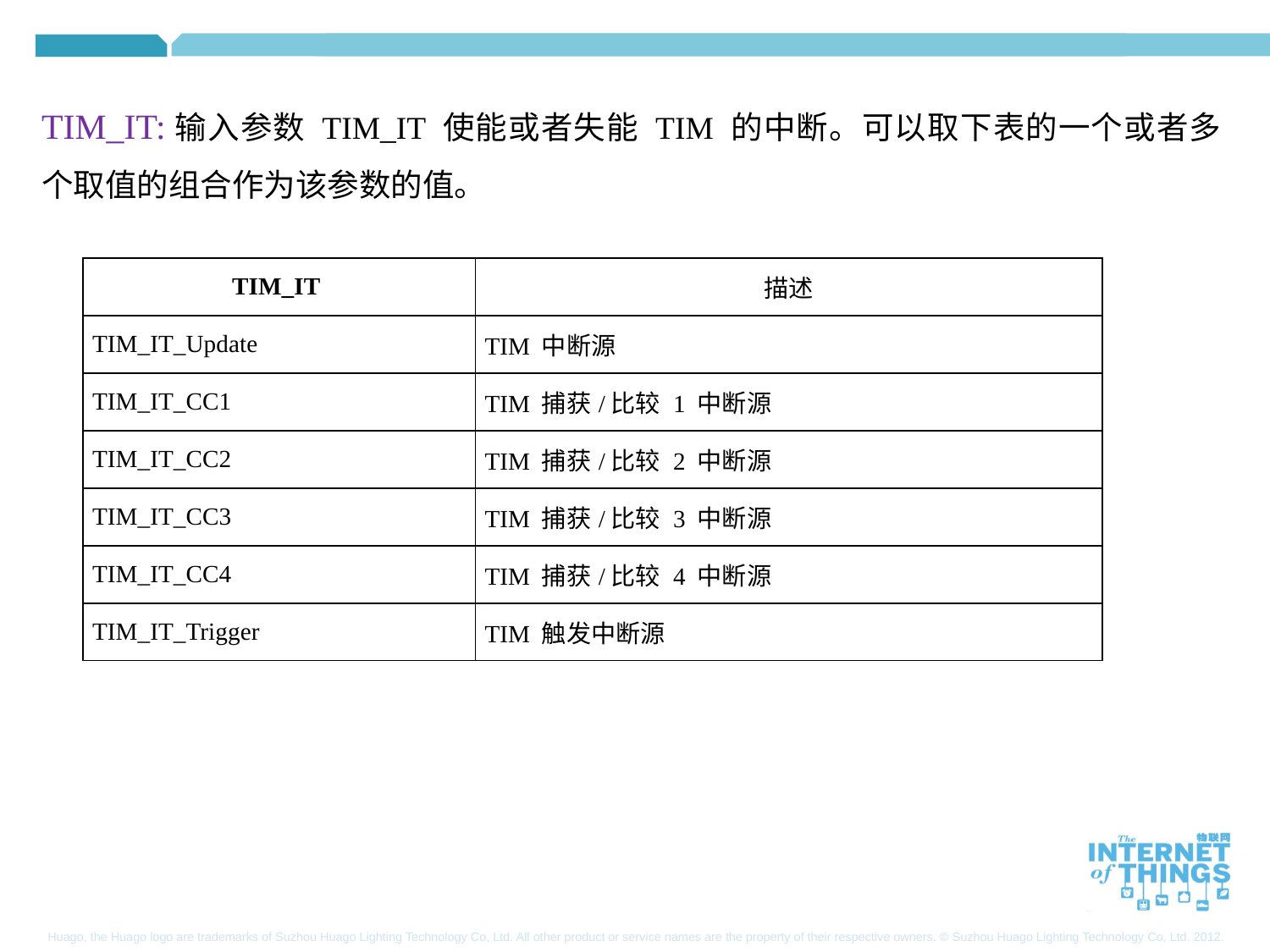

TIM_IT:输入参数 TIM_IT 使能或者失能 TIM 的中断。可以取下表的一个或者多个取值的组合作为该参数的值。
| TIM\_IT | 描述 |
| --- | --- |
| TIM\_IT\_Update | TIM 中断源 |
| TIM\_IT\_CC1 | TIM 捕获/比较 1 中断源 |
| TIM\_IT\_CC2 | TIM 捕获/比较 2 中断源 |
| TIM\_IT\_CC3 | TIM 捕获/比较 3 中断源 |
| TIM\_IT\_CC4 | TIM 捕获/比较 4 中断源 |
| TIM\_IT\_Trigger | TIM 触发中断源 |